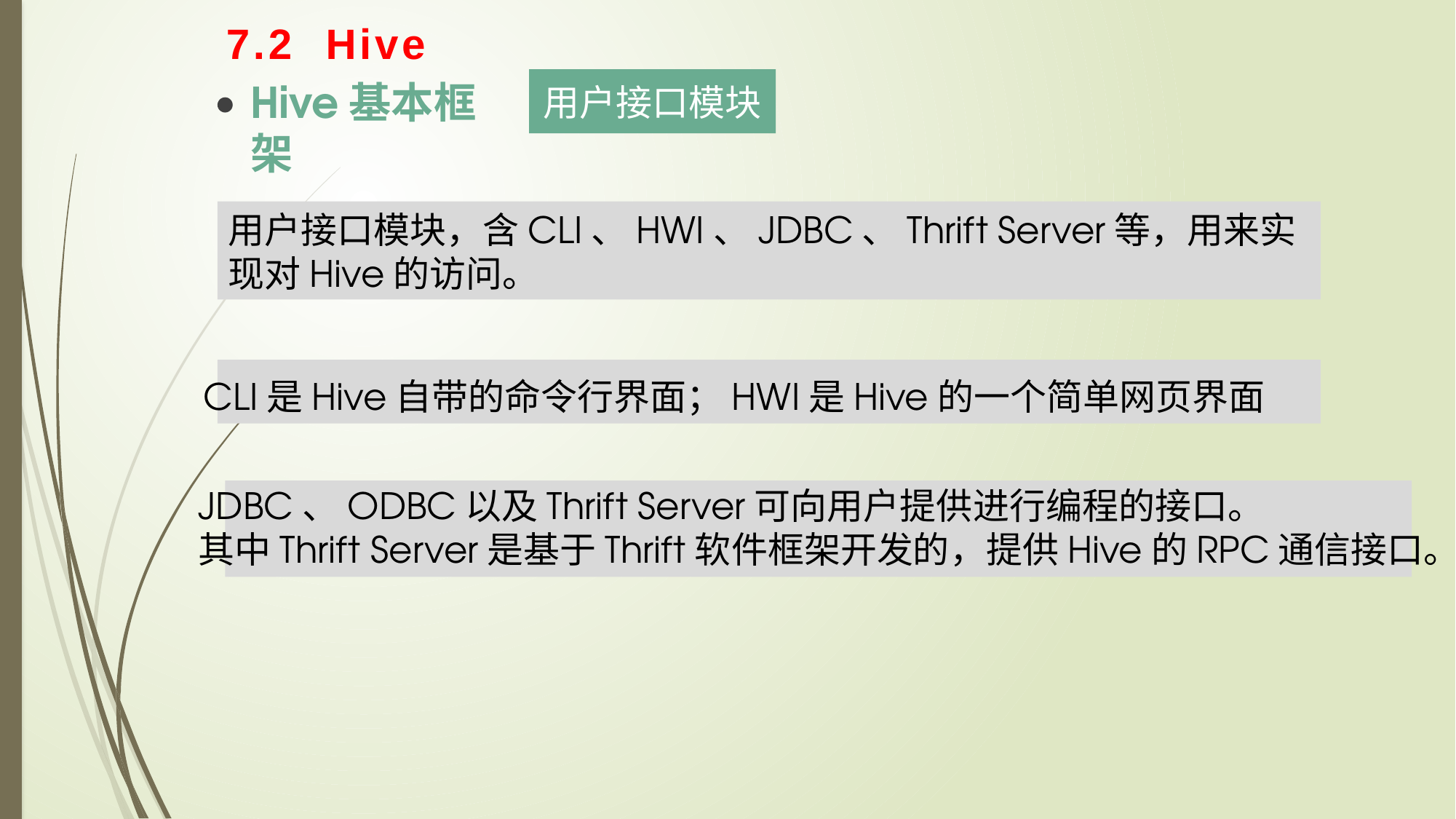

7.2  Hive
用户接口模块
Hive基本框架

用户接口模块，含CLI、HWI、JDBC、Thrift Server等，用来实现对Hive的访问。

CLI是Hive自带的命令行界面；HWI是Hive的一个简单网页界面
JDBC、ODBC以及Thrift Server可向用户提供进行编程的接口。
其中Thrift Server是基于Thrift软件框架开发的，提供Hive的RPC通信接口。